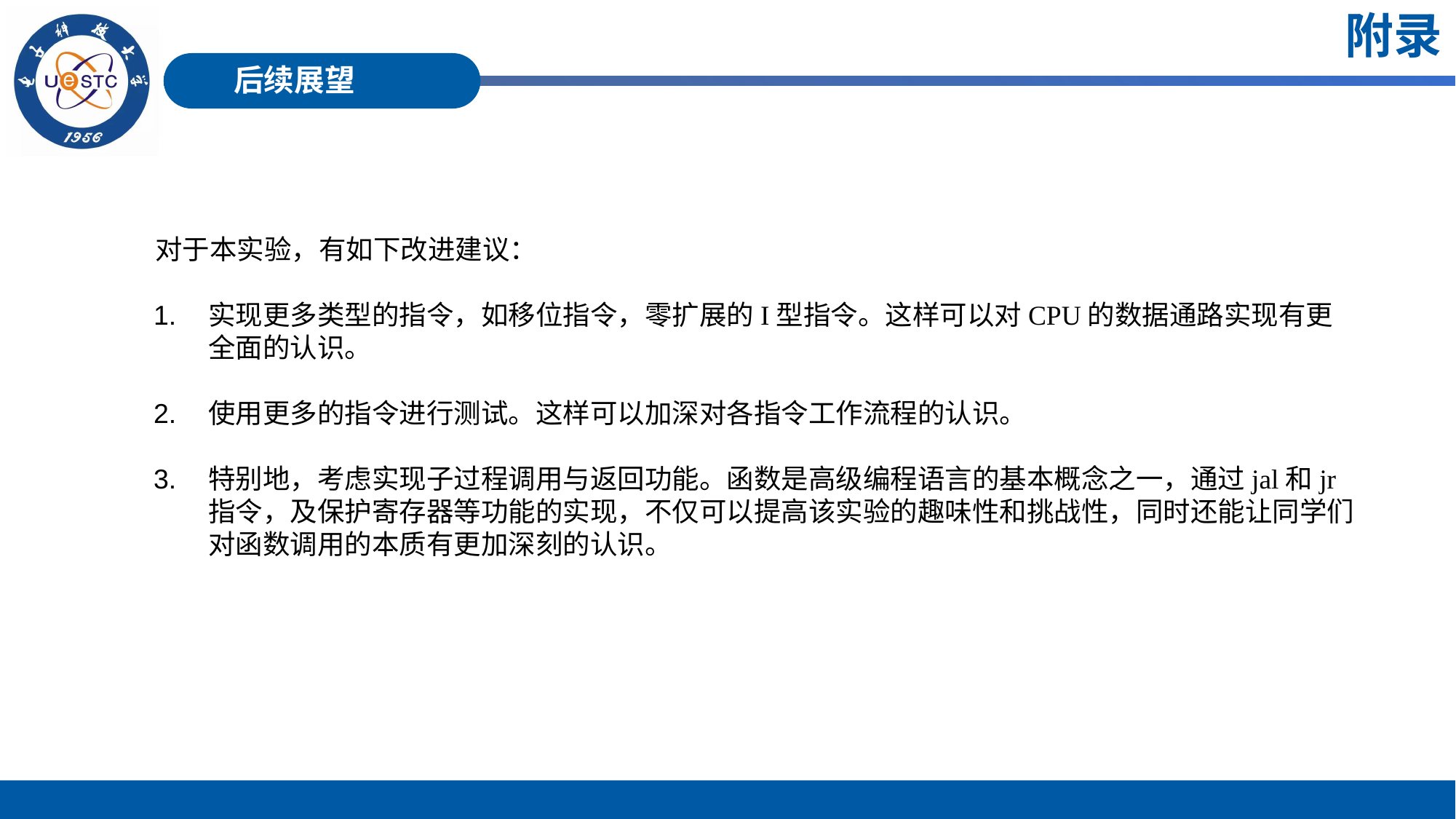

附录

      后续展望
        对于本实验，有如下改进建议：

实现更多类型的指令，如移位指令，零扩展的I型指令。这样可以对CPU的数据通路实现有更全面的认识。

使用更多的指令进行测试。这样可以加深对各指令工作流程的认识。

特别地，考虑实现子过程调用与返回功能。函数是高级编程语言的基本概念之一，通过jal和jr指令，及保护寄存器等功能的实现，不仅可以提高该实验的趣味性和挑战性，同时还能让同学们对函数调用的本质有更加深刻的认识。